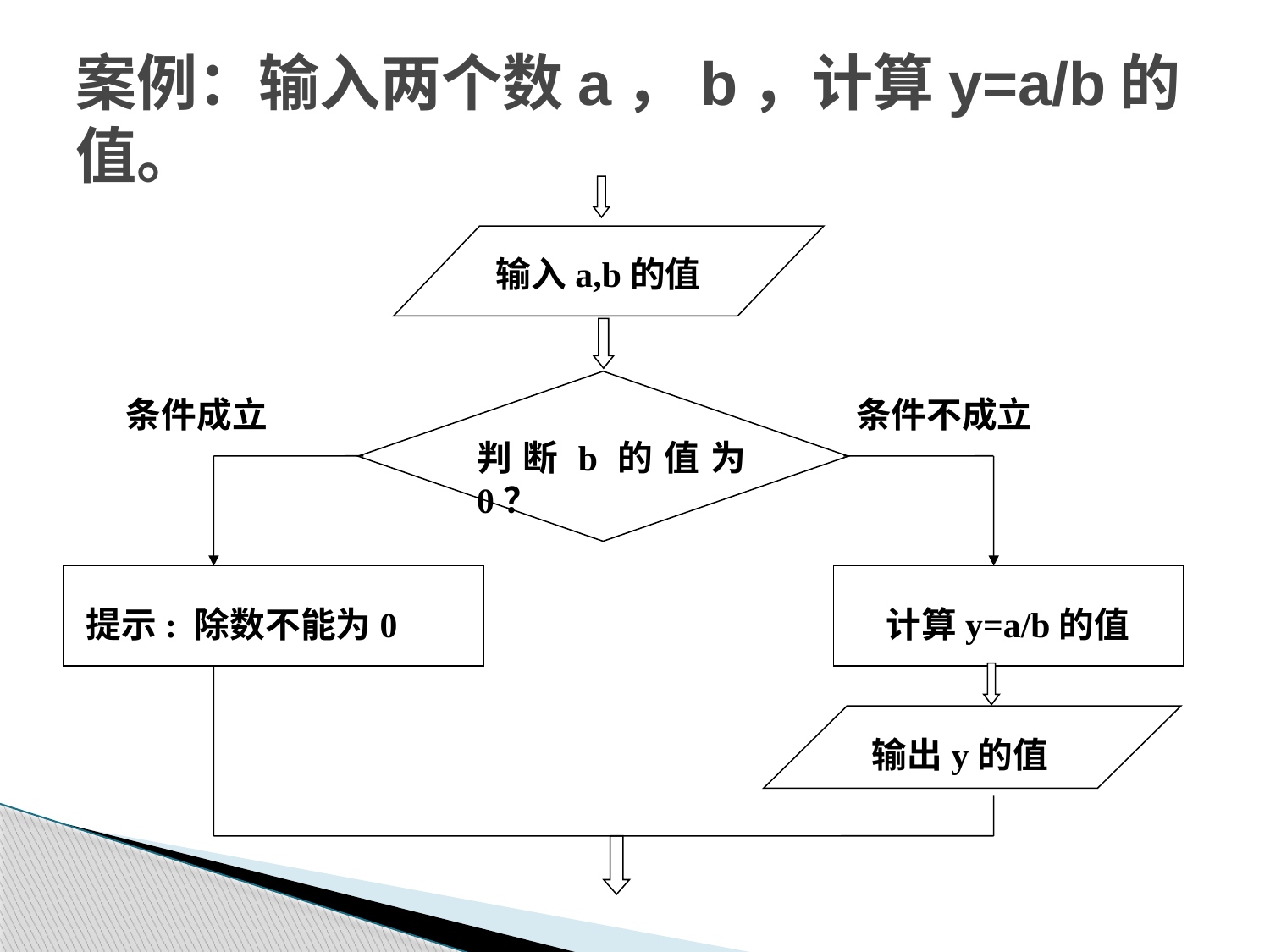

# 案例：输入两个数a，b，计算y=a/b的值。

输入a,b的值

条件成立
条件不成立
判断b的值为0？

提示: 除数不能为0
计算y=a/b的值

输出y的值